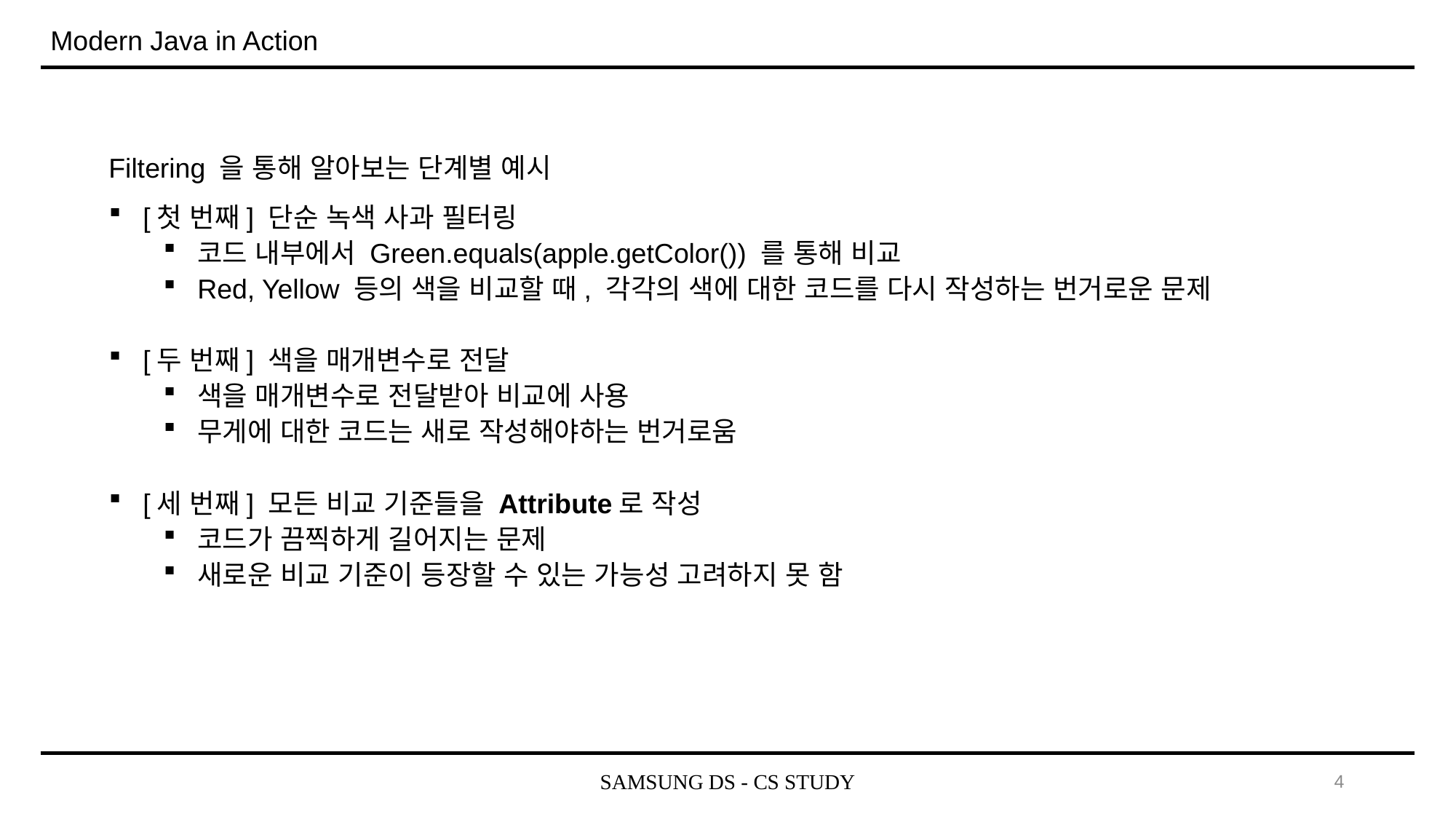

Modern Java in Action
Filtering 을 통해 알아보는 단계별 예시
[첫 번째] 단순 녹색 사과 필터링
코드 내부에서 Green.equals(apple.getColor()) 를 통해 비교
Red, Yellow 등의 색을 비교할 때, 각각의 색에 대한 코드를 다시 작성하는 번거로운 문제

[두 번째] 색을 매개변수로 전달
색을 매개변수로 전달받아 비교에 사용
무게에 대한 코드는 새로 작성해야하는 번거로움

[세 번째] 모든 비교 기준들을 Attribute로 작성
코드가 끔찍하게 길어지는 문제
새로운 비교 기준이 등장할 수 있는 가능성 고려하지 못 함
SAMSUNG DS - CS STUDY
4